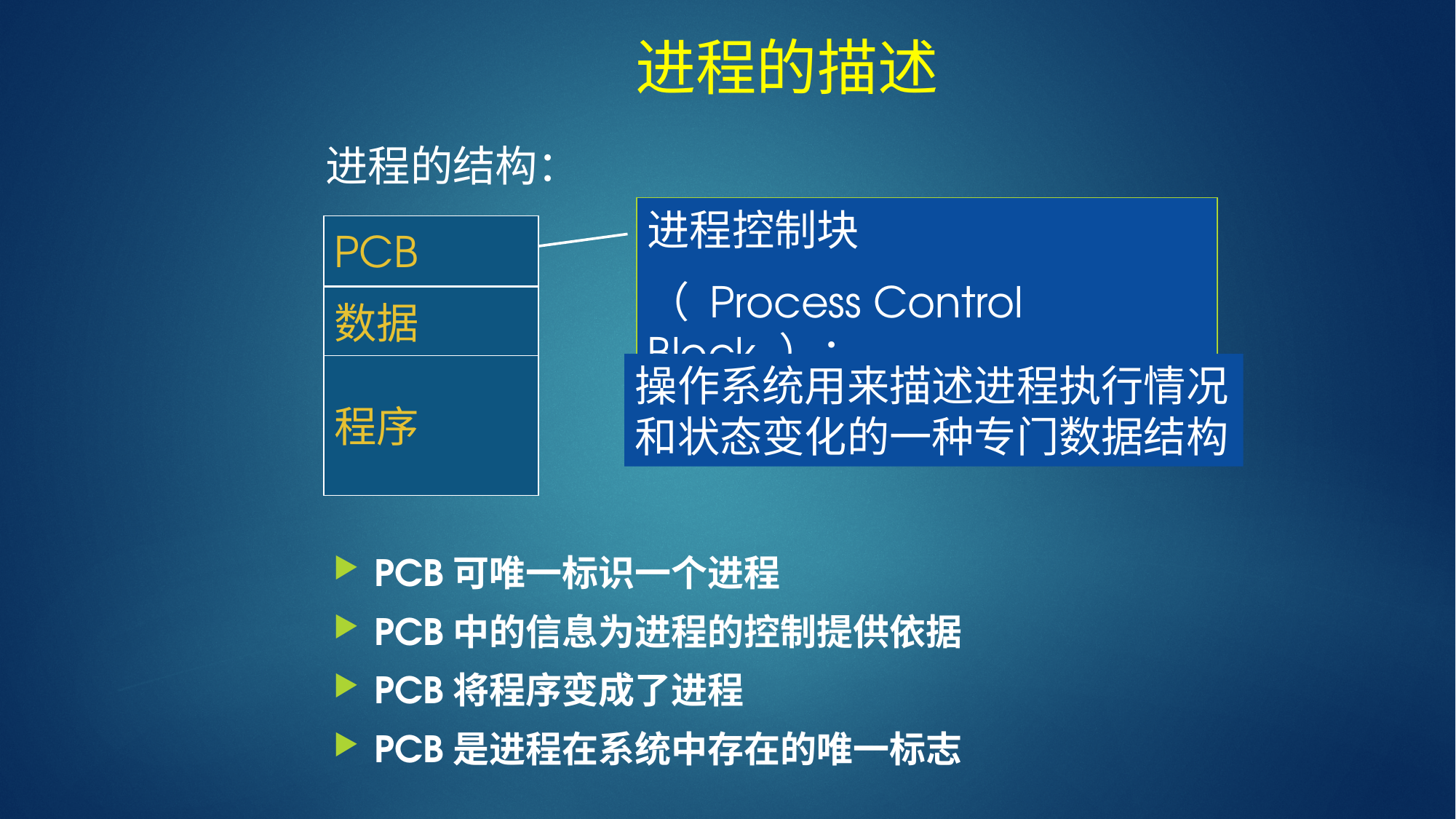

# 进程的描述
进程的结构：
进程控制块
（ Process Control Block ）：
PCB
数据
程序

操作系统用来描述进程执行情况和状态变化的一种专门数据结构
PCB可唯一标识一个进程
PCB中的信息为进程的控制提供依据
PCB将程序变成了进程
PCB是进程在系统中存在的唯一标志